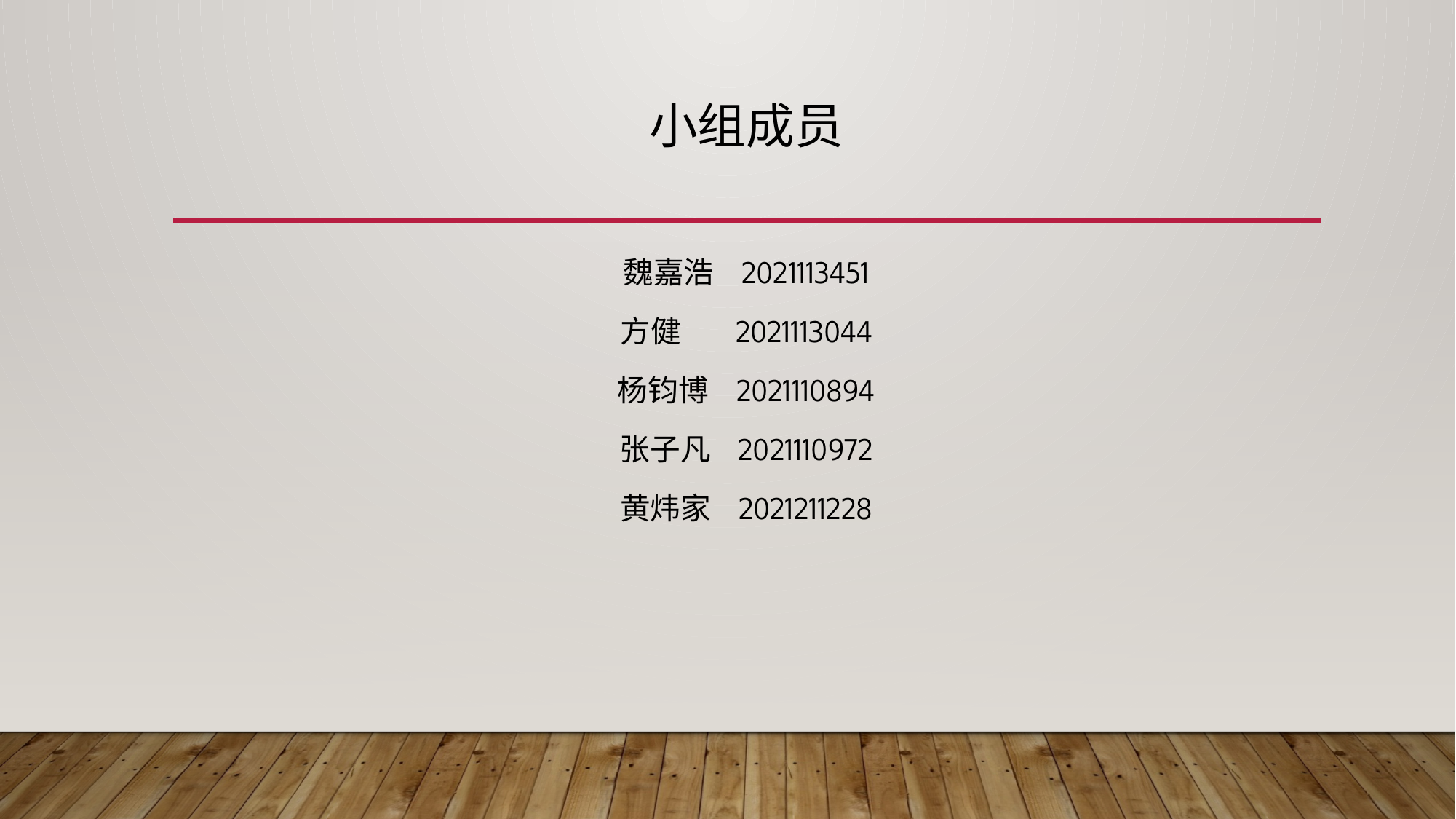

# 小组成员
魏嘉浩   2021113451
方健       2021113044
杨钧博   2021110894
张子凡   2021110972
黄炜家   2021211228